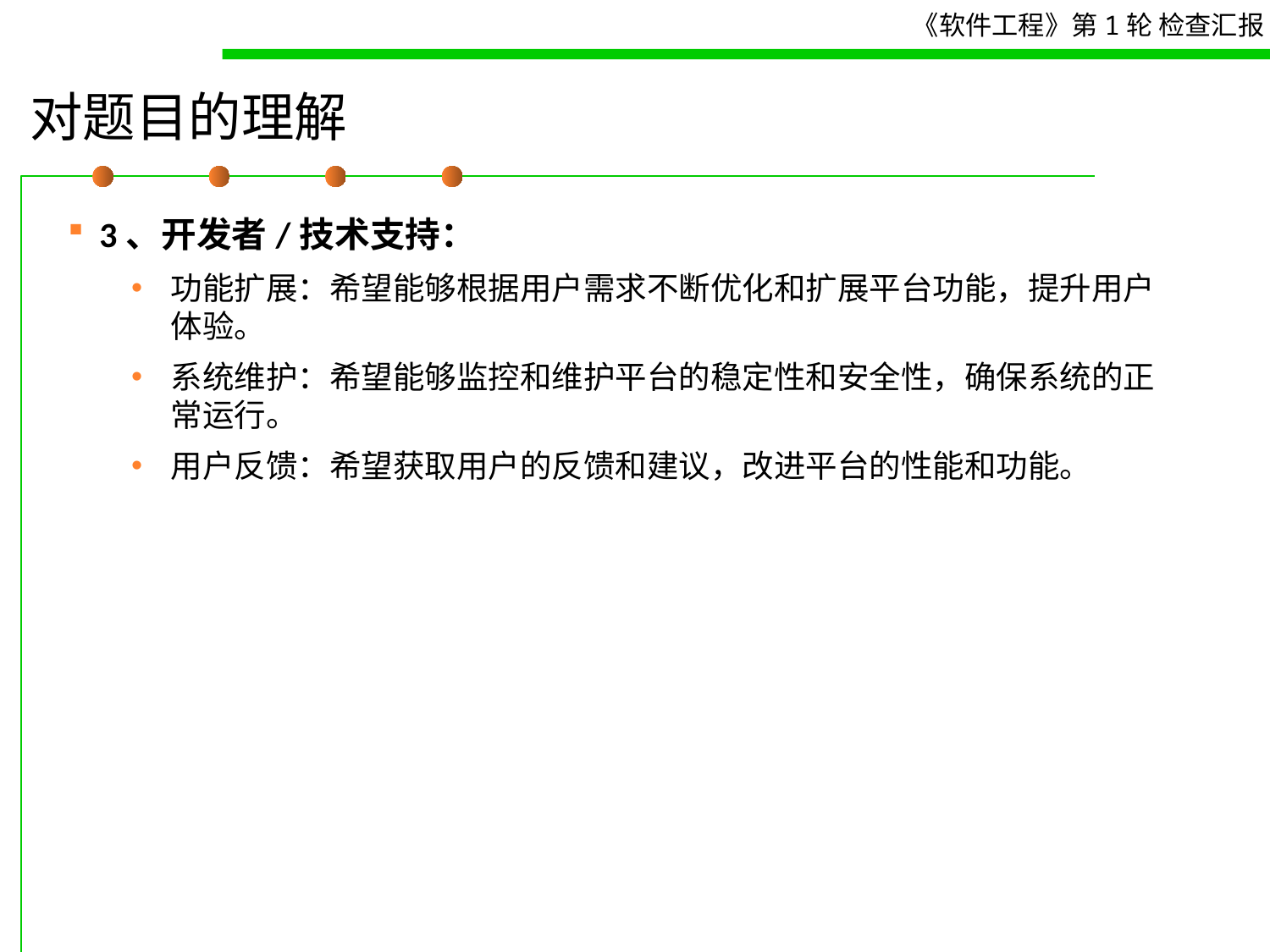

# 对题目的理解
3、开发者/技术支持：
功能扩展：希望能够根据用户需求不断优化和扩展平台功能，提升用户体验。
系统维护：希望能够监控和维护平台的稳定性和安全性，确保系统的正常运行。
用户反馈：希望获取用户的反馈和建议，改进平台的性能和功能。